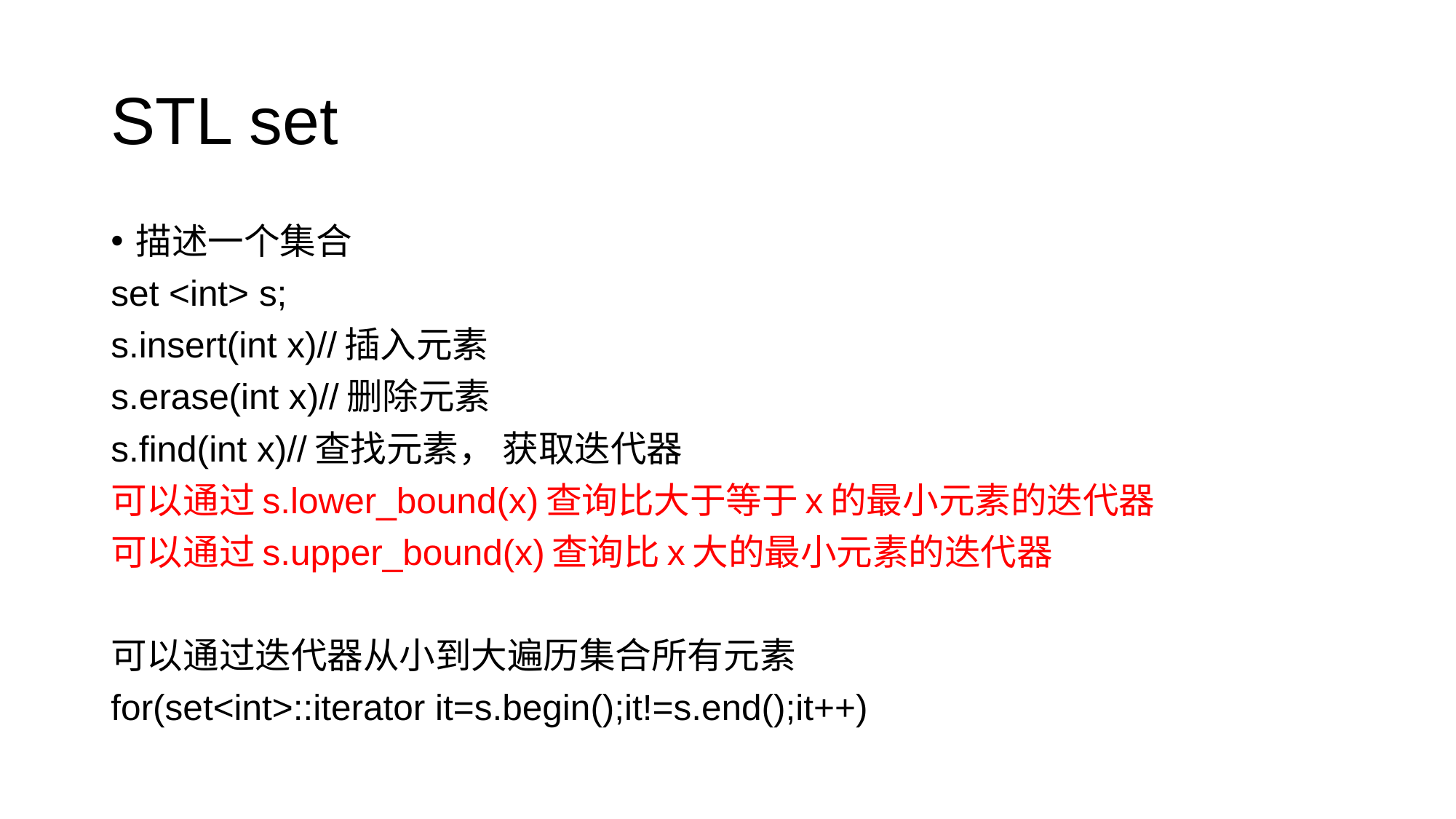

# STL set
描述一个集合
set <int> s;
s.insert(int x)//插入元素
s.erase(int x)//删除元素
s.find(int x)//查找元素， 获取迭代器
可以通过s.lower_bound(x)查询比大于等于x的最小元素的迭代器
可以通过s.upper_bound(x)查询比x大的最小元素的迭代器

可以通过迭代器从小到大遍历集合所有元素
for(set<int>::iterator it=s.begin();it!=s.end();it++)